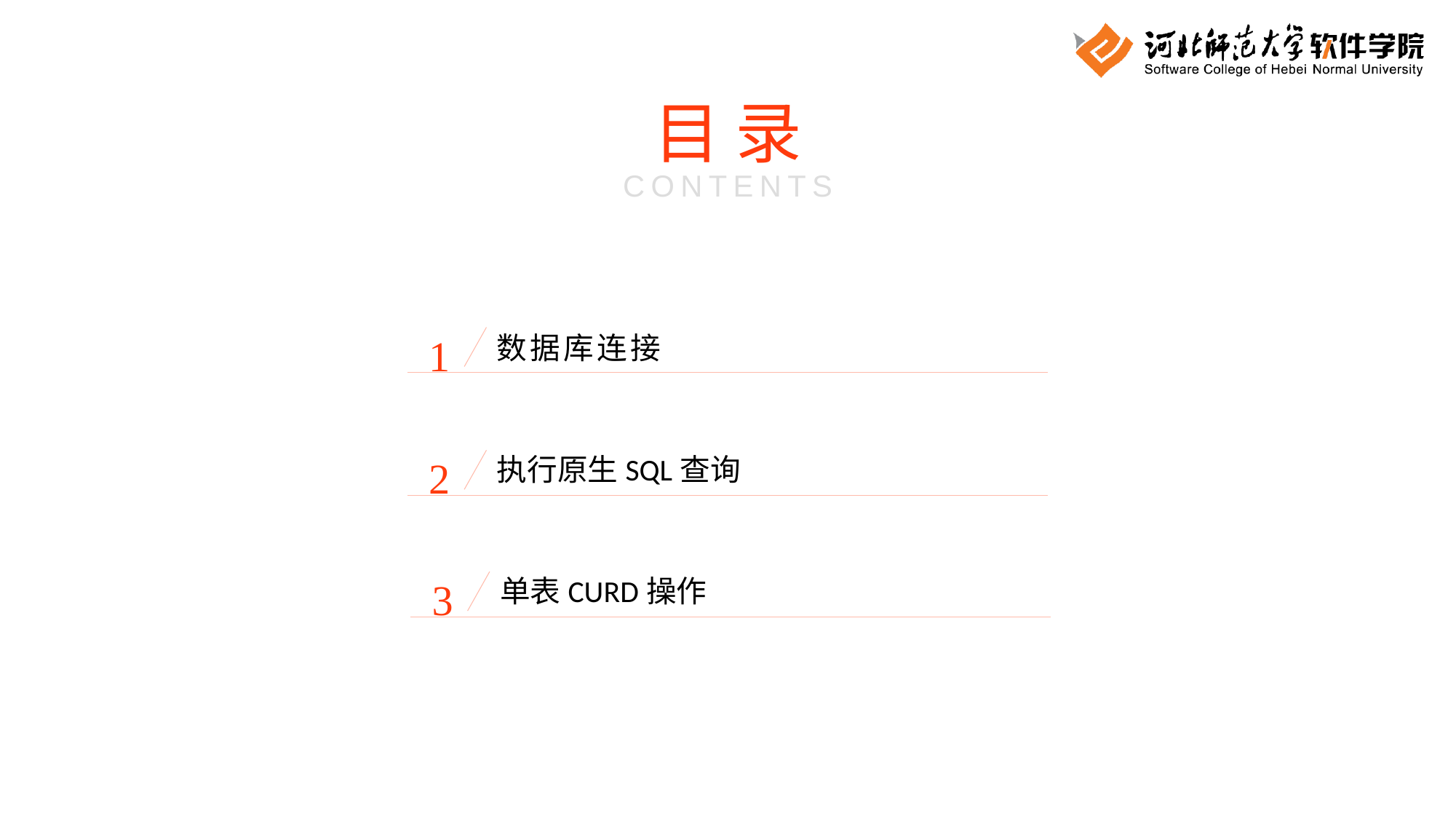

目 录
CONTENTS
1
数据库连接
2
执行原生SQL查询
3
单表CURD操作